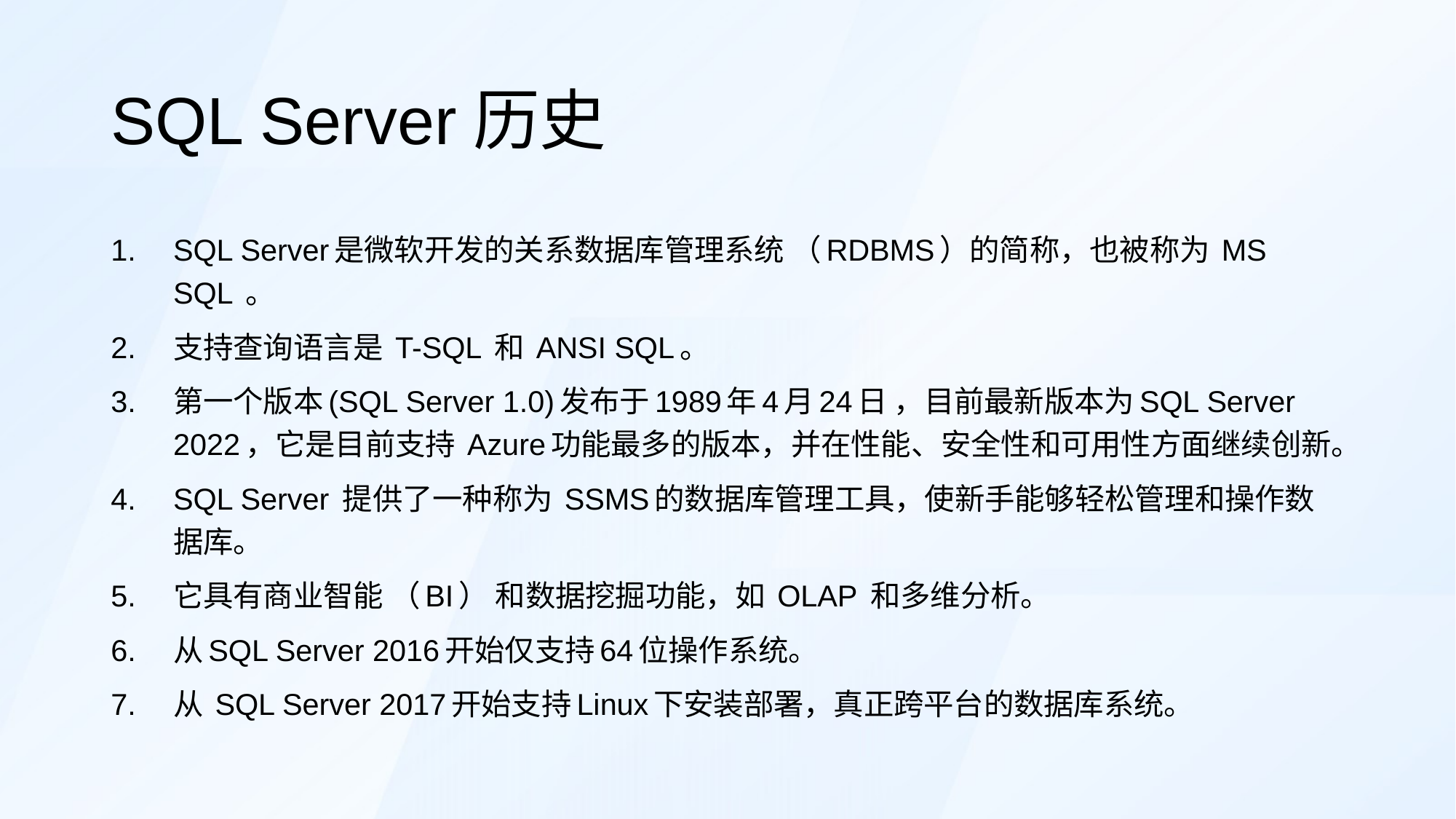

# SQL Server历史
SQL Server是微软开发的关系数据库管理系统 （RDBMS）的简称，也被称为 MS SQL 。
支持查询语言是 T-SQL 和 ANSI SQL。
第一个版本(SQL Server 1.0)发布于1989年4月24日 ，目前最新版本为SQL Server 2022，它是目前支持 Azure功能最多的版本，并在性能、安全性和可用性方面继续创新。
SQL Server 提供了一种称为 SSMS的数据库管理工具，使新手能够轻松管理和操作数据库。
它具有商业智能 （BI） 和数据挖掘功能，如 OLAP 和多维分析。
从SQL Server 2016开始仅支持64位操作系统。
从 SQL Server 2017开始支持Linux下安装部署，真正跨平台的数据库系统。